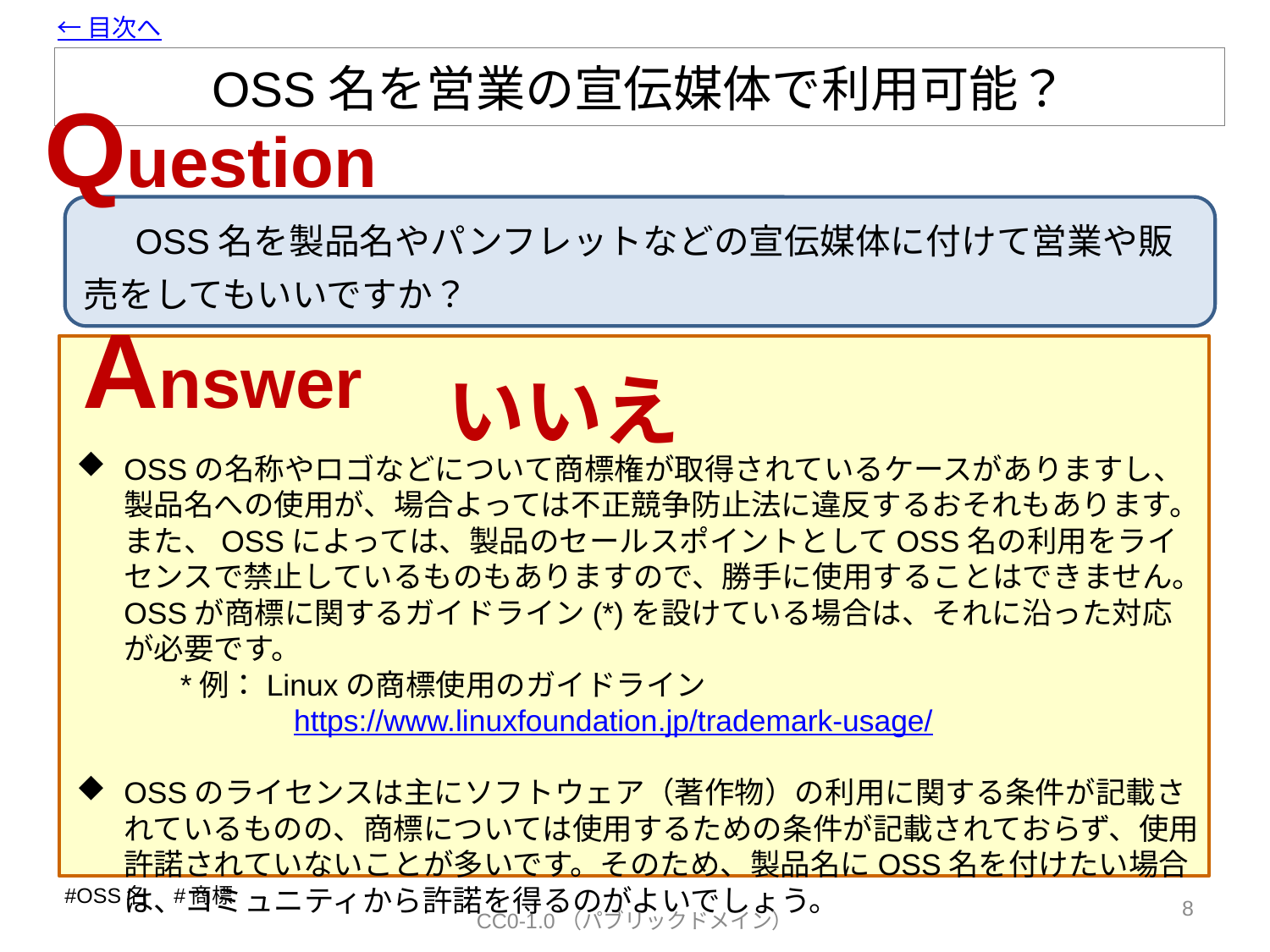

← 目次へ
# OSS名を営業の宣伝媒体で利用可能？
Question
　 OSS名を製品名やパンフレットなどの宣伝媒体に付けて営業や販売をしてもいいですか？
Answer

いいえ
OSSの名称やロゴなどについて商標権が取得されているケースがありますし、製品名への使用が、場合よっては不正競争防止法に違反するおそれもあります。また、OSSによっては、製品のセールスポイントとしてOSS名の利用をライセンスで禁止しているものもありますので、勝手に使用することはできません。
OSSが商標に関するガイドライン(*)を設けている場合は、それに沿った対応が必要です。
　　　 *例：Linuxの商標使用のガイドライン
　　　　　　　https://www.linuxfoundation.jp/trademark-usage/

OSSのライセンスは主にソフトウェア（著作物）の利用に関する条件が記載されているものの、商標については使用するための条件が記載されておらず、使用許諾されていないことが多いです。そのため、製品名にOSS名を付けたい場合は、コミュニティから許諾を得るのがよいでしょう。
#OSS名　#商標
8
CC0-1.0（パブリックドメイン）